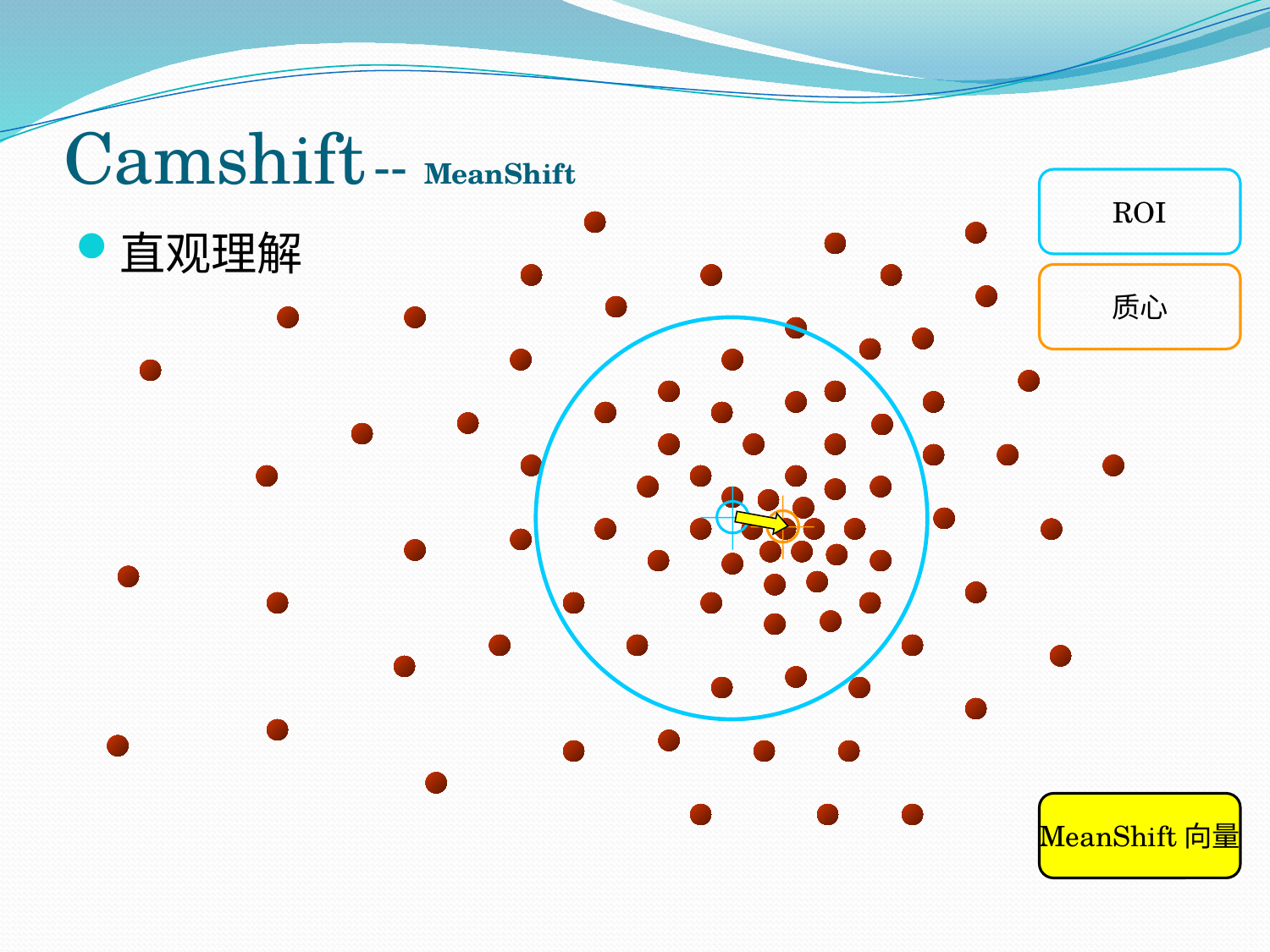

# Camshift --  MeanShift
ROI

直观理解

质心

MeanShift向量